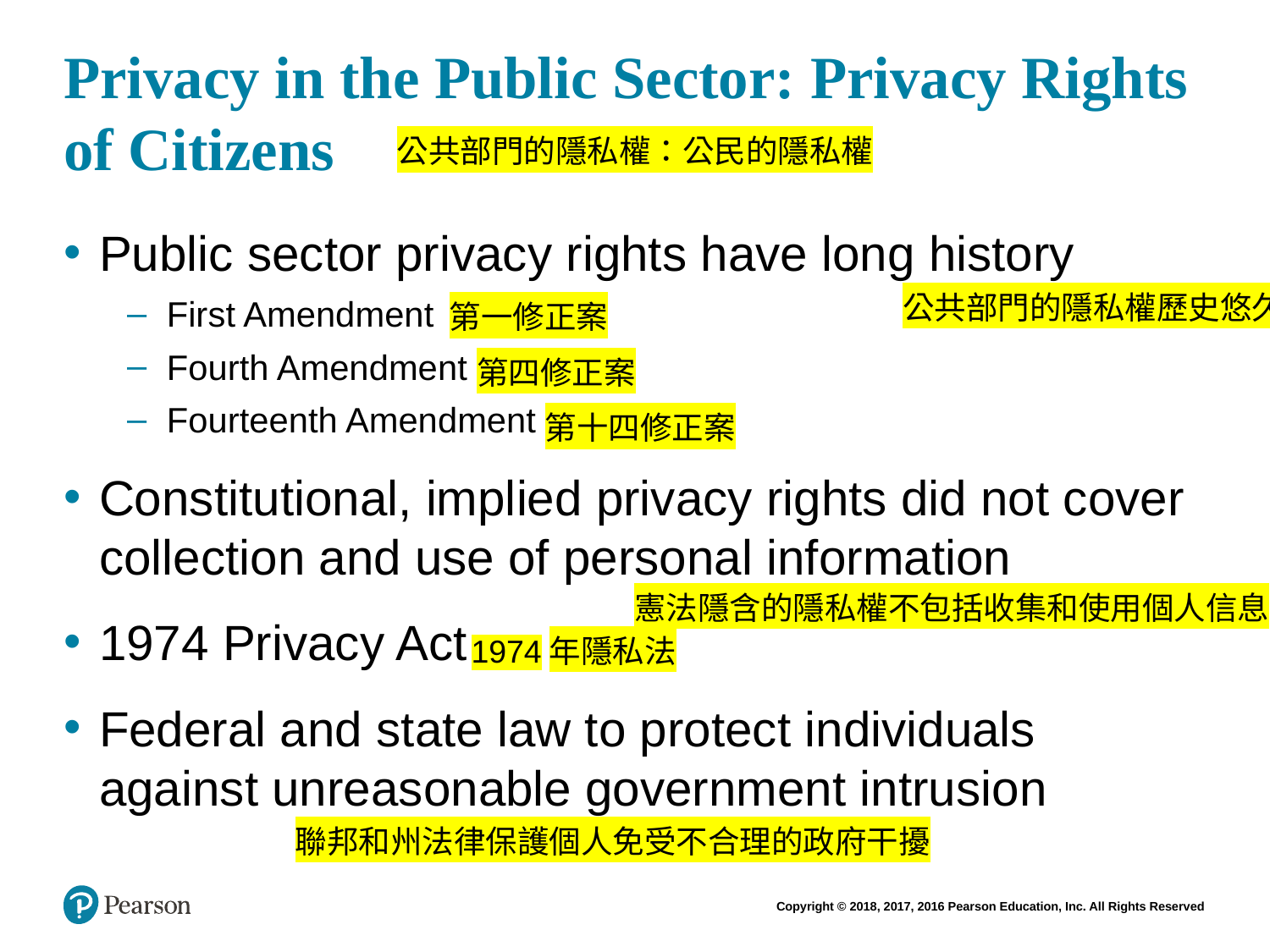

# Privacy in the Public Sector: Privacy Rights of Citizens
公共部門的隱私權：公民的隱私權
Public sector privacy rights have long history
First Amendment
Fourth Amendment
Fourteenth Amendment
Constitutional, implied privacy rights did not cover collection and use of personal information
1974 Privacy Act
Federal and state law to protect individuals against unreasonable government intrusion
公共部門的隱私權歷史悠久
第一修正案
第四修正案
第十四修正案
憲法隱含的隱私權不包括收集和使用個人信息
1974年隱私法
聯邦和州法律保護個人免受不合理的政府干擾